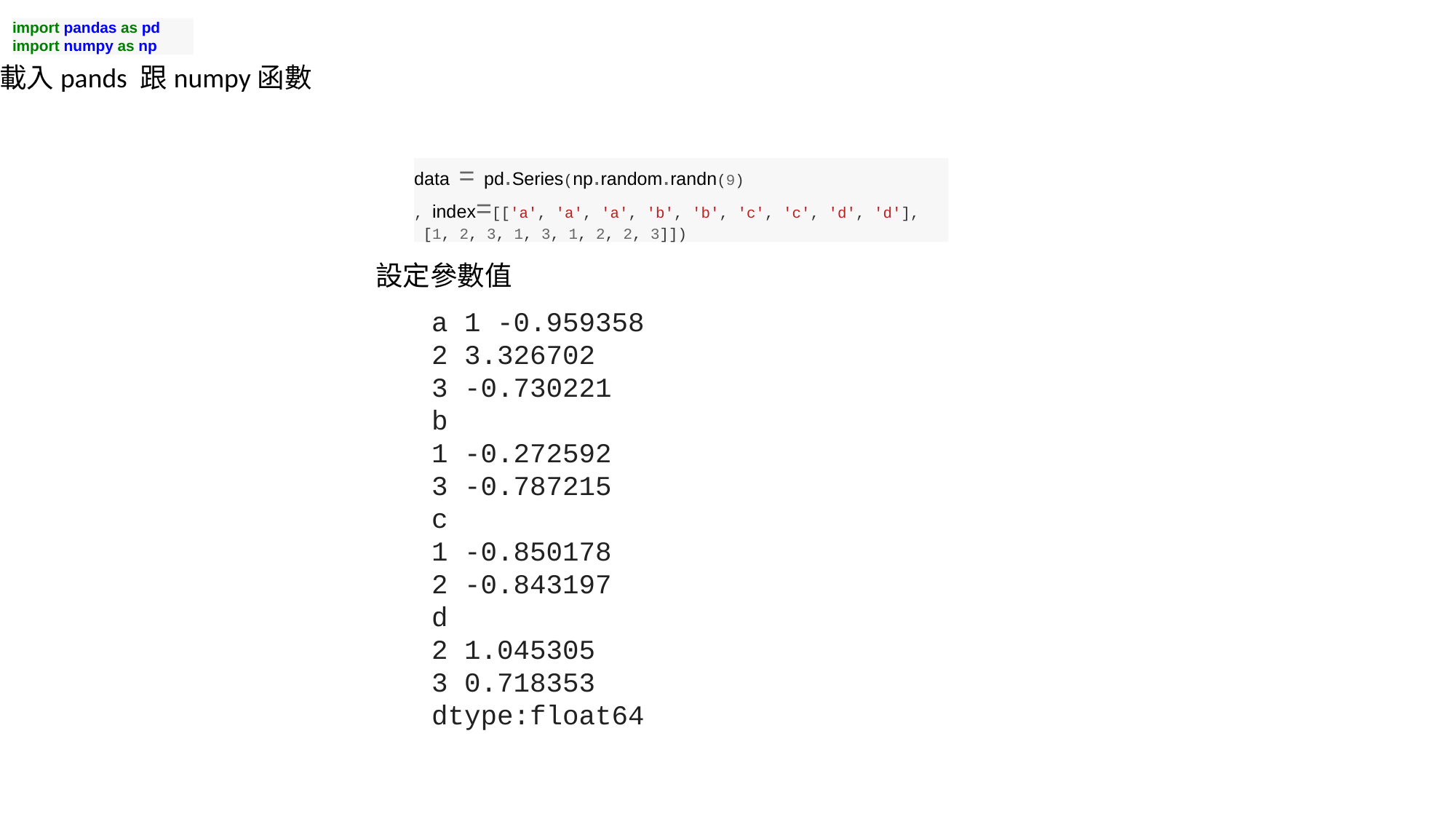

import pandas as pd import numpy as np
載入pands 跟numpy函數
data = pd.Series(np.random.randn(9)
, index=[['a', 'a', 'a', 'b', 'b', 'c', 'c', 'd', 'd'],
 [1, 2, 3, 1, 3, 1, 2, 2, 3]])
設定參數值
a 1 -0.959358
2 3.326702
3 -0.730221
b
1 -0.272592
3 -0.787215
c
1 -0.850178
2 -0.843197
d
2 1.045305
3 0.718353 dtype:float64